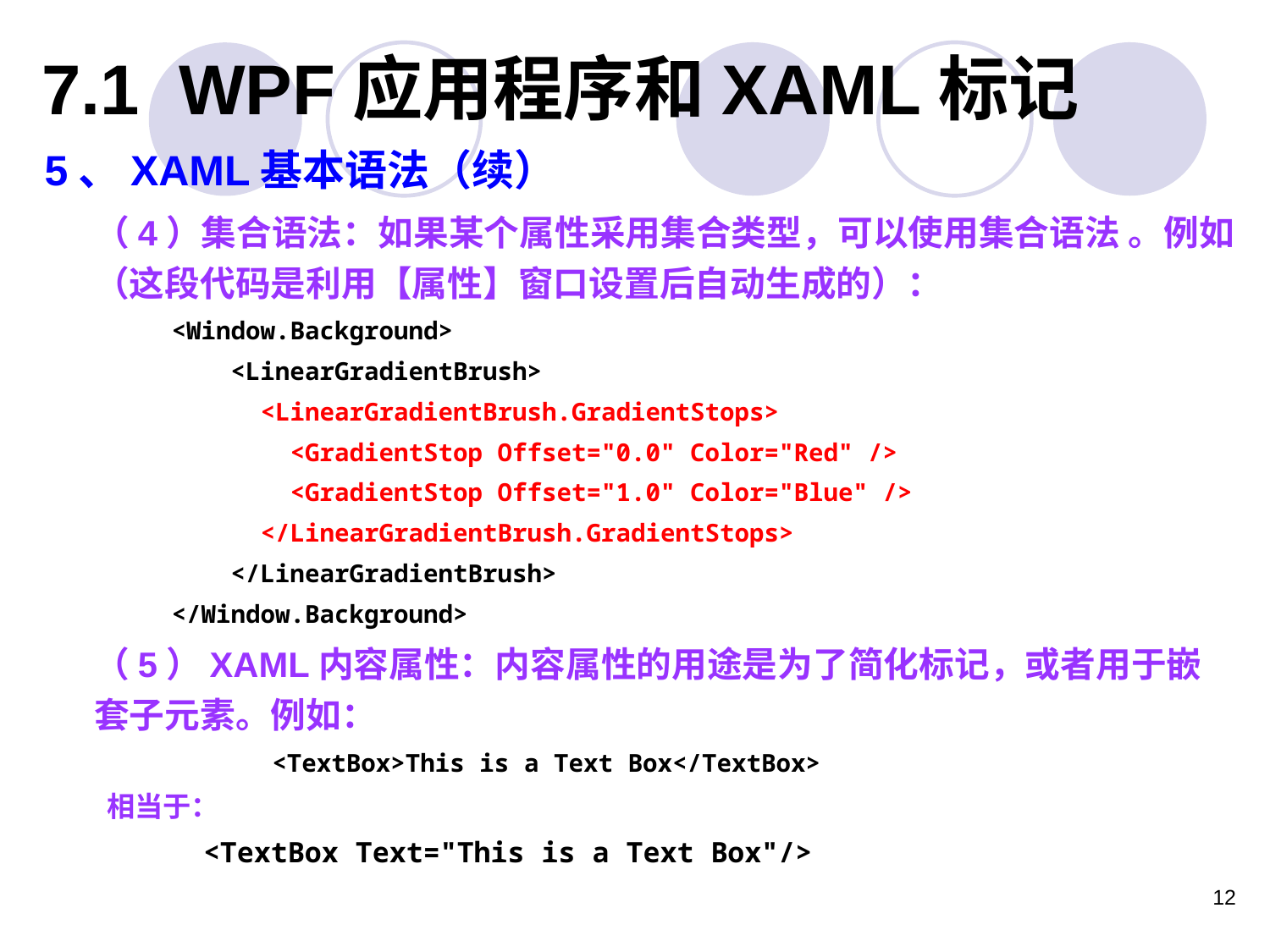

7.1  WPF应用程序和XAML标记
5、XAML基本语法（续）
（4）集合语法：如果某个属性采用集合类型，可以使用集合语法 。例如（这段代码是利用【属性】窗口设置后自动生成的）：
<Window.Background>
    <LinearGradientBrush>
      <LinearGradientBrush.GradientStops>
        <GradientStop Offset="0.0" Color="Red" />
        <GradientStop Offset="1.0" Color="Blue" />
      </LinearGradientBrush.GradientStops>
    </LinearGradientBrush>
</Window.Background>
（5）XAML内容属性：内容属性的用途是为了简化标记，或者用于嵌套子元素。例如：
	<TextBox>This is a Text Box</TextBox>
 相当于：
	<TextBox Text="This is a Text Box"/>
12